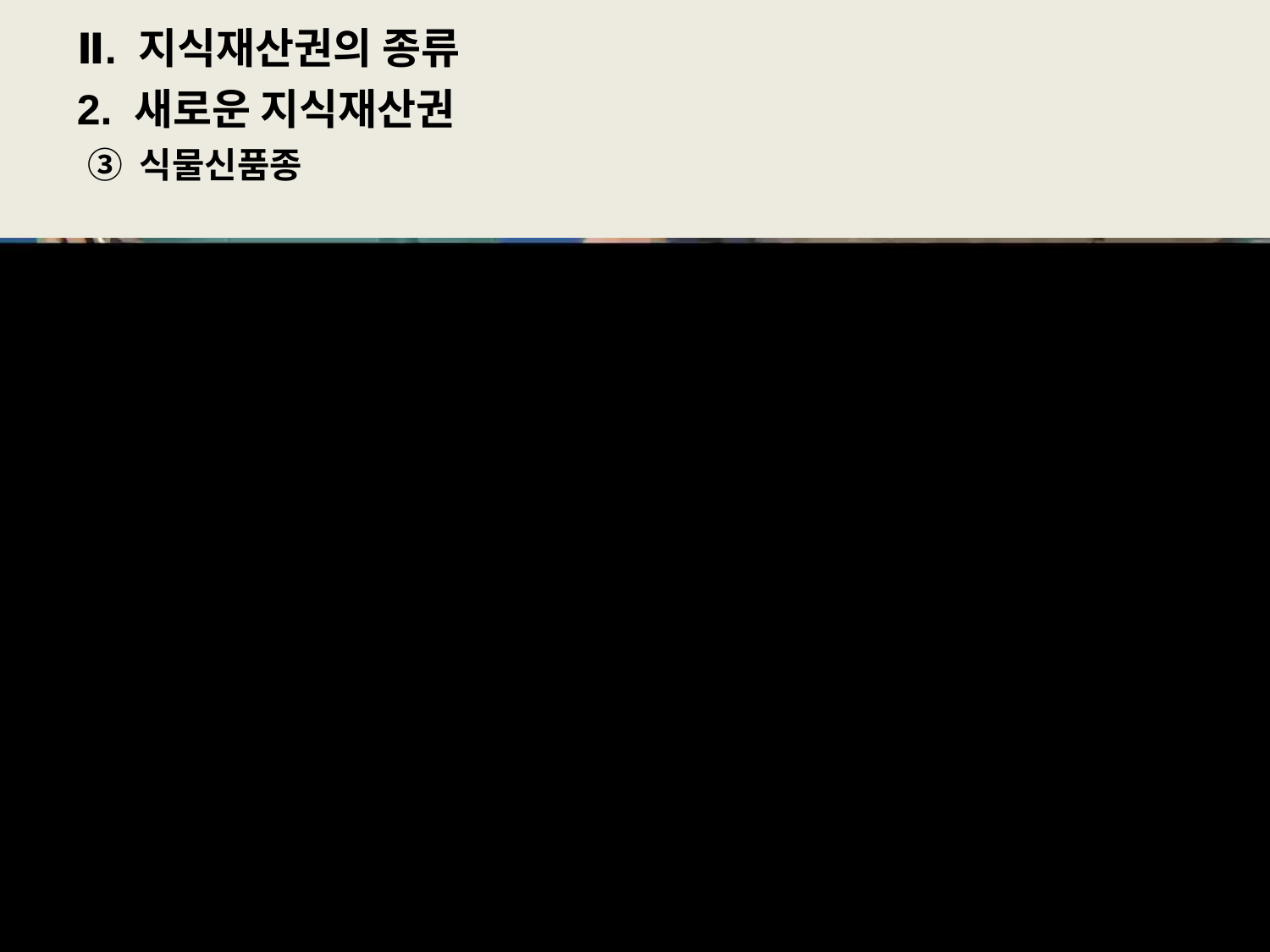

# Ⅱ. 지식재산권의 종류
2. 새로운 지식재산권
③ 식물신품종